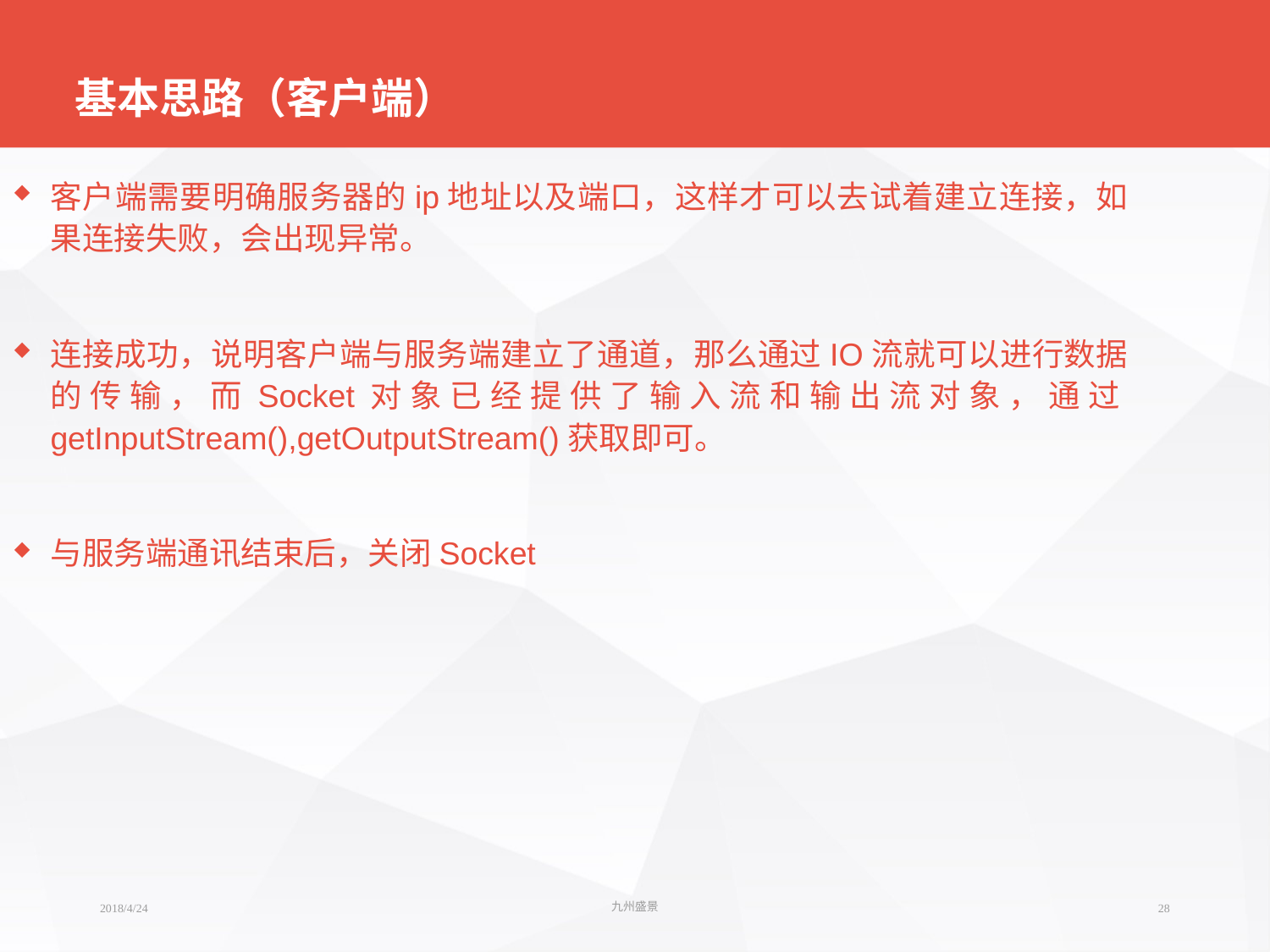

# 基本思路（客户端）
客户端需要明确服务器的ip地址以及端口，这样才可以去试着建立连接，如果连接失败，会出现异常。

连接成功，说明客户端与服务端建立了通道，那么通过IO流就可以进行数据的传输，而Socket对象已经提供了输入流和输出流对象，通过getInputStream(),getOutputStream()获取即可。

与服务端通讯结束后，关闭Socket
2018/4/24
九州盛景
28